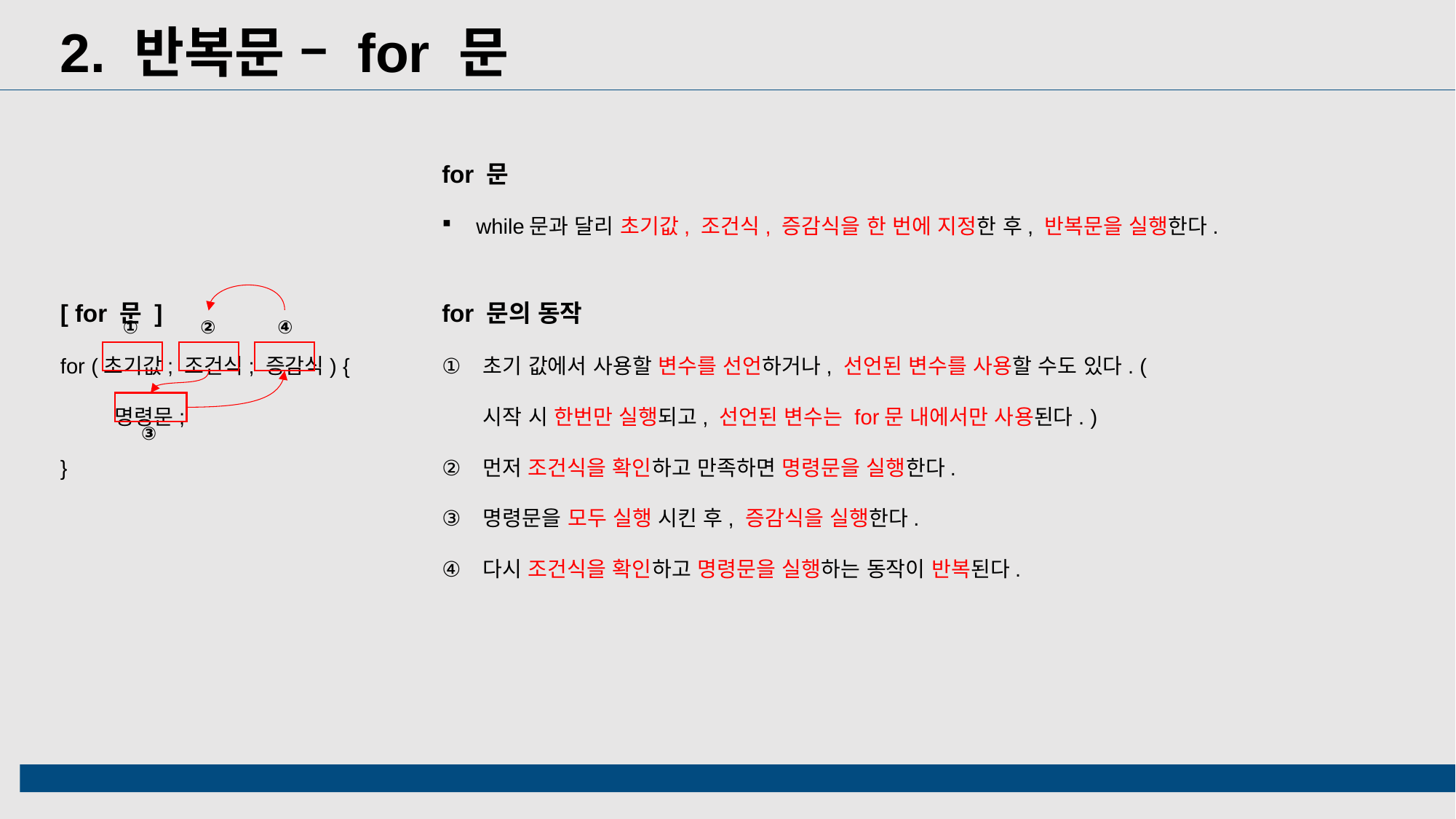

2. 반복문 – for 문
for 문
while문과 달리 초기값, 조건식, 증감식을 한 번에 지정한 후, 반복문을 실행한다.
for 문의 동작
초기 값에서 사용할 변수를 선언하거나, 선언된 변수를 사용할 수도 있다. ( 시작 시 한번만 실행되고, 선언된 변수는 for문 내에서만 사용된다. )
먼저 조건식을 확인하고 만족하면 명령문을 실행한다.
명령문을 모두 실행 시킨 후, 증감식을 실행한다.
다시 조건식을 확인하고 명령문을 실행하는 동작이 반복된다.
[ for 문 ]
for (초기값; 조건식; 증감식) {
명령문;
}
④
①
②

③